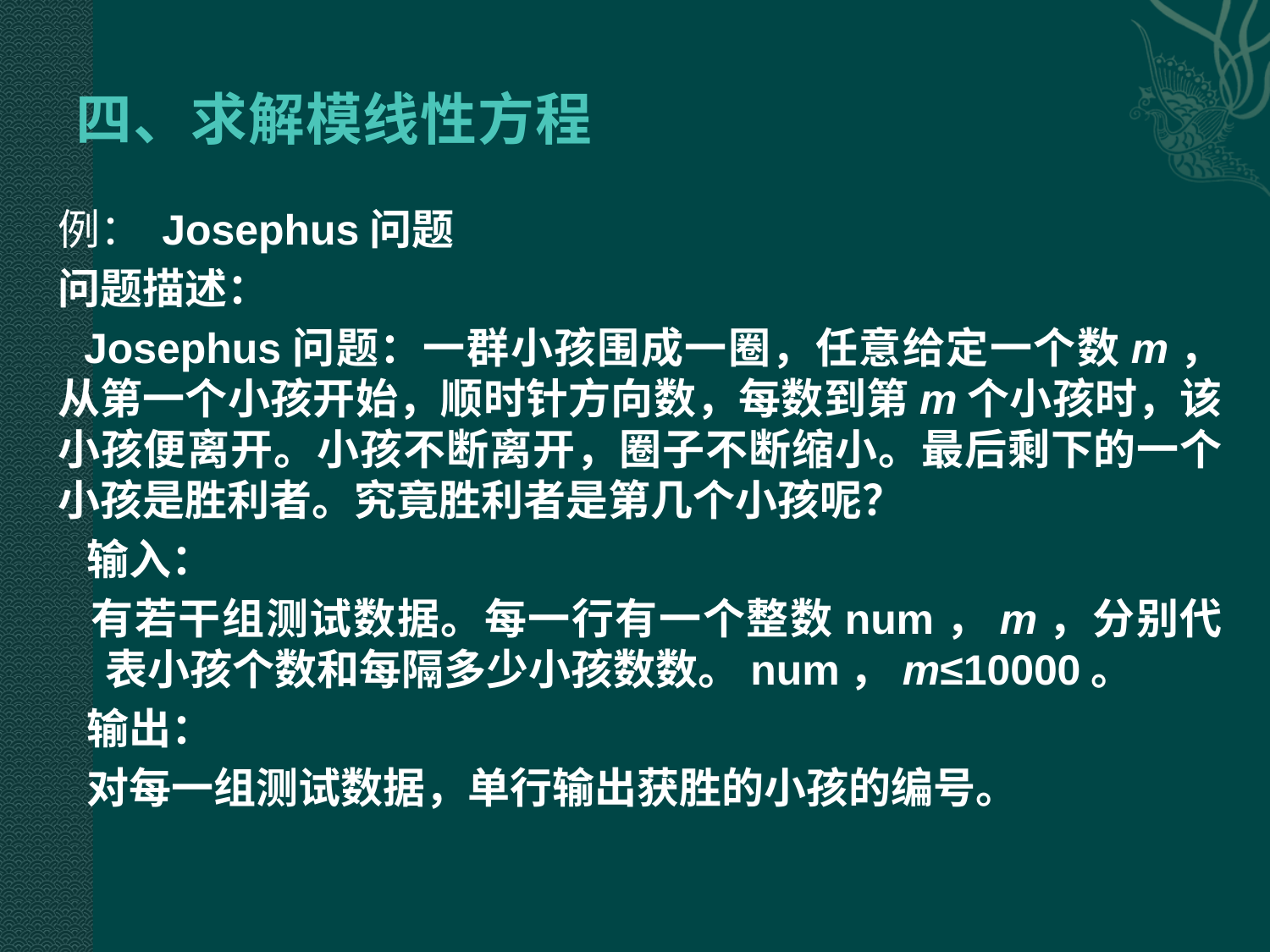

# 四、求解模线性方程
例： Josephus问题
问题描述：
  Josephus问题：一群小孩围成一圈，任意给定一个数m，从第一个小孩开始，顺时针方向数，每数到第m个小孩时，该小孩便离开。小孩不断离开，圈子不断缩小。最后剩下的一个小孩是胜利者。究竟胜利者是第几个小孩呢？
  输入：
  有若干组测试数据。每一行有一个整数num，m，分别代表小孩个数和每隔多少小孩数数。num，m≤10000。
  输出：
  对每一组测试数据，单行输出获胜的小孩的编号。